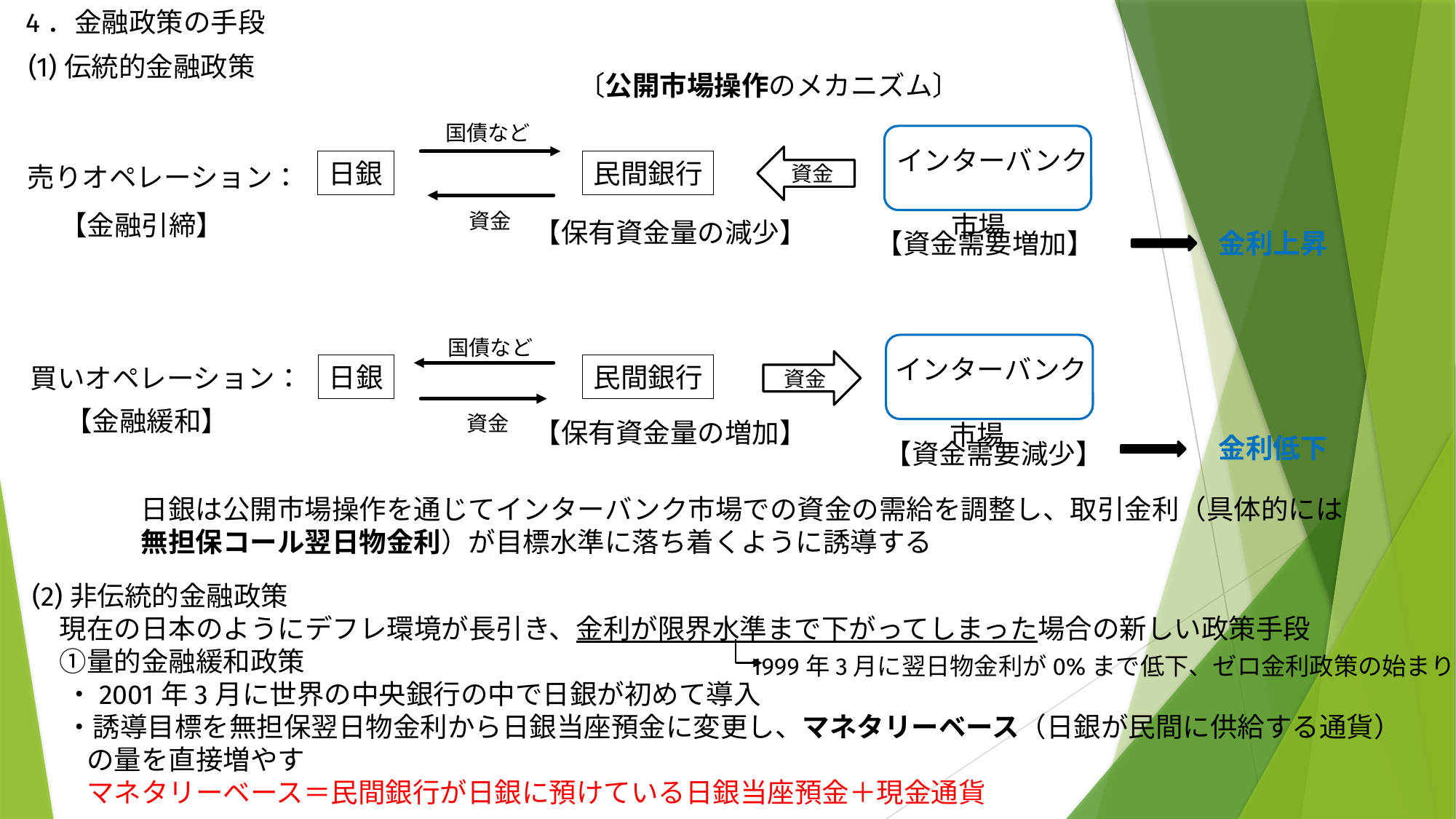

4．金融政策の手段
(1)伝統的金融政策
〔公開市場操作のメカニズム〕
国債など

インターバンク
　　市場
資金
日銀
民間銀行
売りオペレーション：
【金融引締】
資金
【保有資金量の減少】
【資金需要増加】
金利上昇

国債など

インターバンク
　　市場
資金
日銀
民間銀行
買いオペレーション：
【金融緩和】
資金
【保有資金量の増加】
金利低下
【資金需要減少】

日銀は公開市場操作を通じてインターバンク市場での資金の需給を調整し、取引金利（具体的には
無担保コール翌日物金利）が目標水準に落ち着くように誘導する
(2)非伝統的金融政策
　現在の日本のようにデフレ環境が長引き、金利が限界水準まで下がってしまった場合の新しい政策手段
　①量的金融緩和政策
　 ・2001年3月に世界の中央銀行の中で日銀が初めて導入
　 ・誘導目標を無担保翌日物金利から日銀当座預金に変更し、マネタリーベース（日銀が民間に供給する通貨）
　　の量を直接増やす
　　マネタリーベース＝民間銀行が日銀に預けている日銀当座預金＋現金通貨

1999年3月に翌日物金利が0%まで低下、ゼロ金利政策の始まり